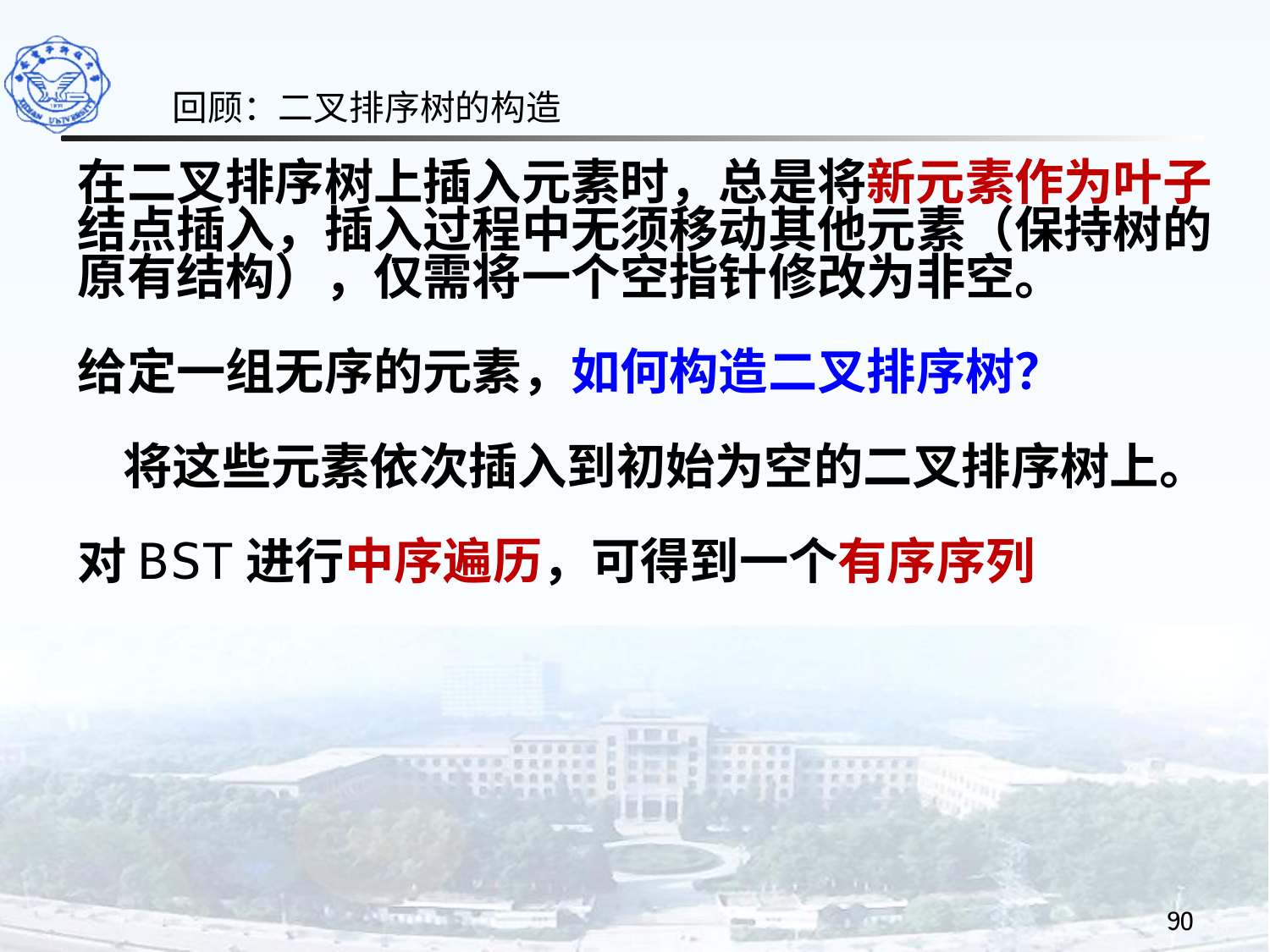

回顾：二叉排序树的构造
在二叉排序树上插入元素时，总是将新元素作为叶子结点插入，插入过程中无须移动其他元素（保持树的原有结构），仅需将一个空指针修改为非空。

给定一组无序的元素，如何构造二叉排序树？

   将这些元素依次插入到初始为空的二叉排序树上。

对BST进行中序遍历，可得到一个有序序列

90